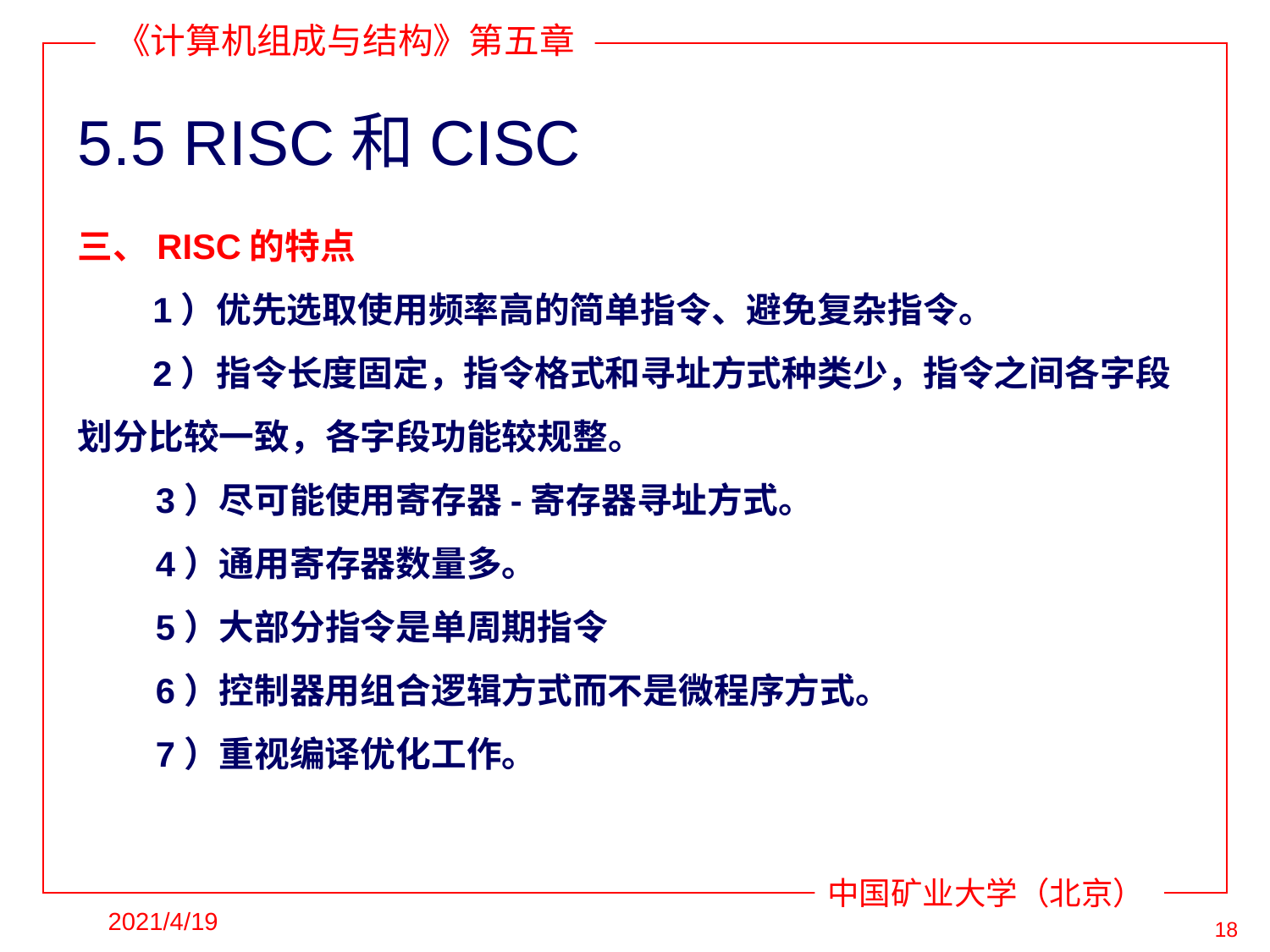

# 5.5 RISC和CISC
三、RISC的特点
1）优先选取使用频率高的简单指令、避免复杂指令。
2）指令长度固定，指令格式和寻址方式种类少，指令之间各字段划分比较一致，各字段功能较规整。
        3）尽可能使用寄存器-寄存器寻址方式。
        4）通用寄存器数量多。
        5）大部分指令是单周期指令
        6）控制器用组合逻辑方式而不是微程序方式。
        7）重视编译优化工作。
2021/4/19